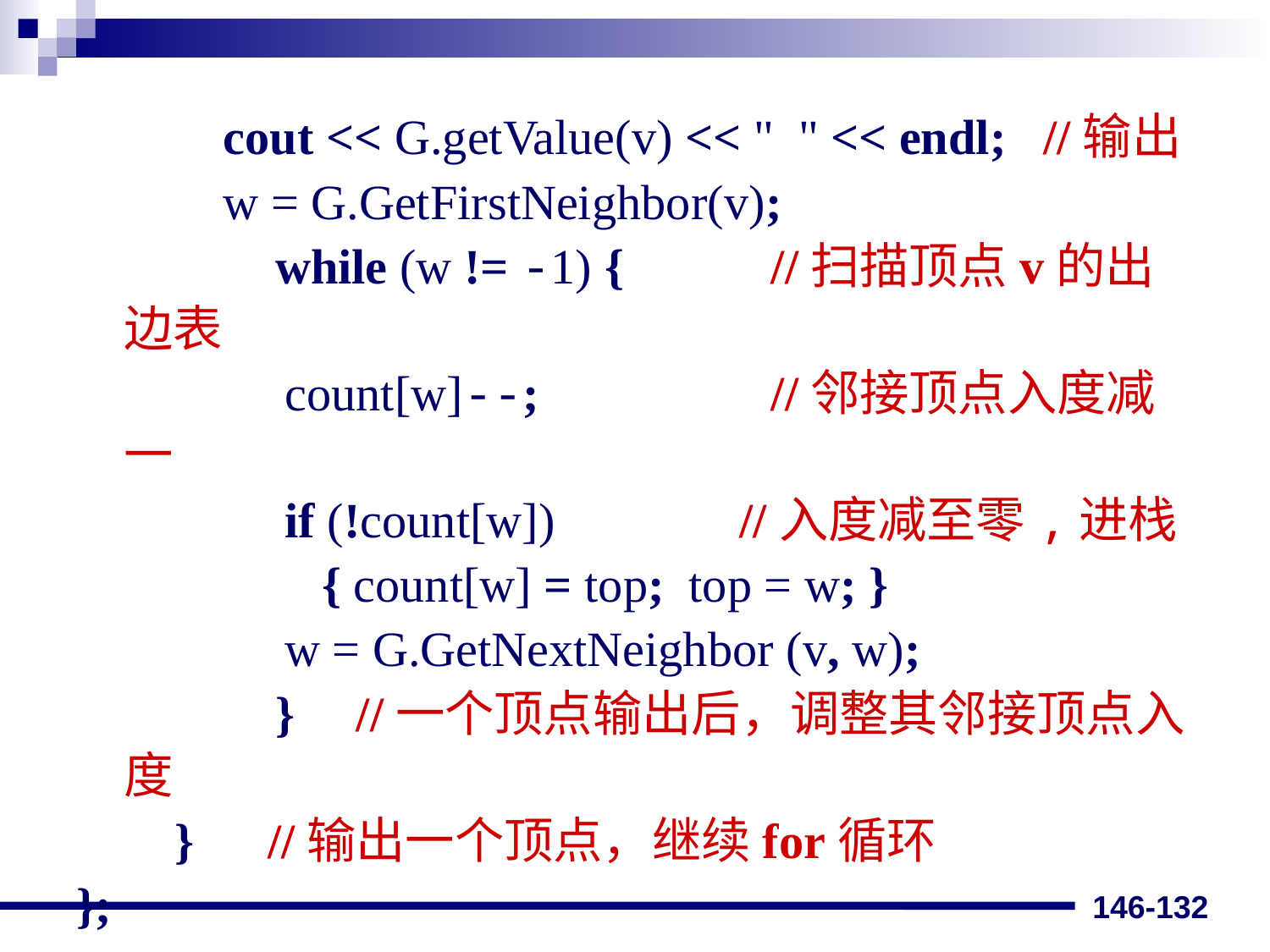

cout << G.getValue(v) << "  " << endl;   //输出
            w = G.GetFirstNeighbor(v);
		  while (w != -1) {    	 //扫描顶点v的出边表
                 count[w]--; 		 //邻接顶点入度减一
                 if (!count[w])               //入度减至零,进栈
                    { count[w] = top;  top = w; }
                 w = G.GetNextNeighbor (v, w);
		  }     //一个顶点输出后，调整其邻接顶点入度
        }      //输出一个顶点，继续for循环
};
146-132